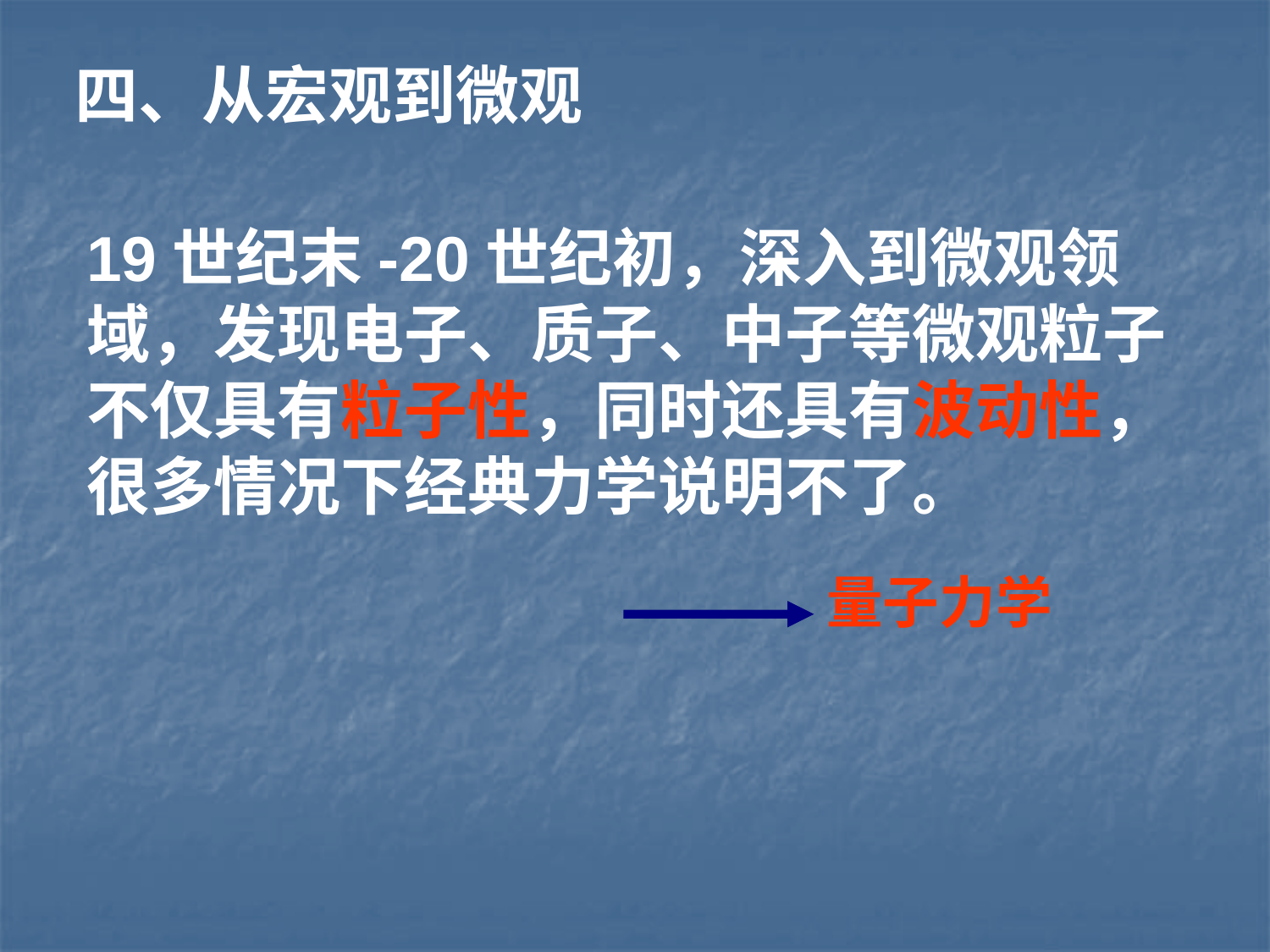

四、从宏观到微观
19世纪末-20世纪初，深入到微观领域，发现电子、质子、中子等微观粒子不仅具有粒子性，同时还具有波动性，很多情况下经典力学说明不了。
量子力学